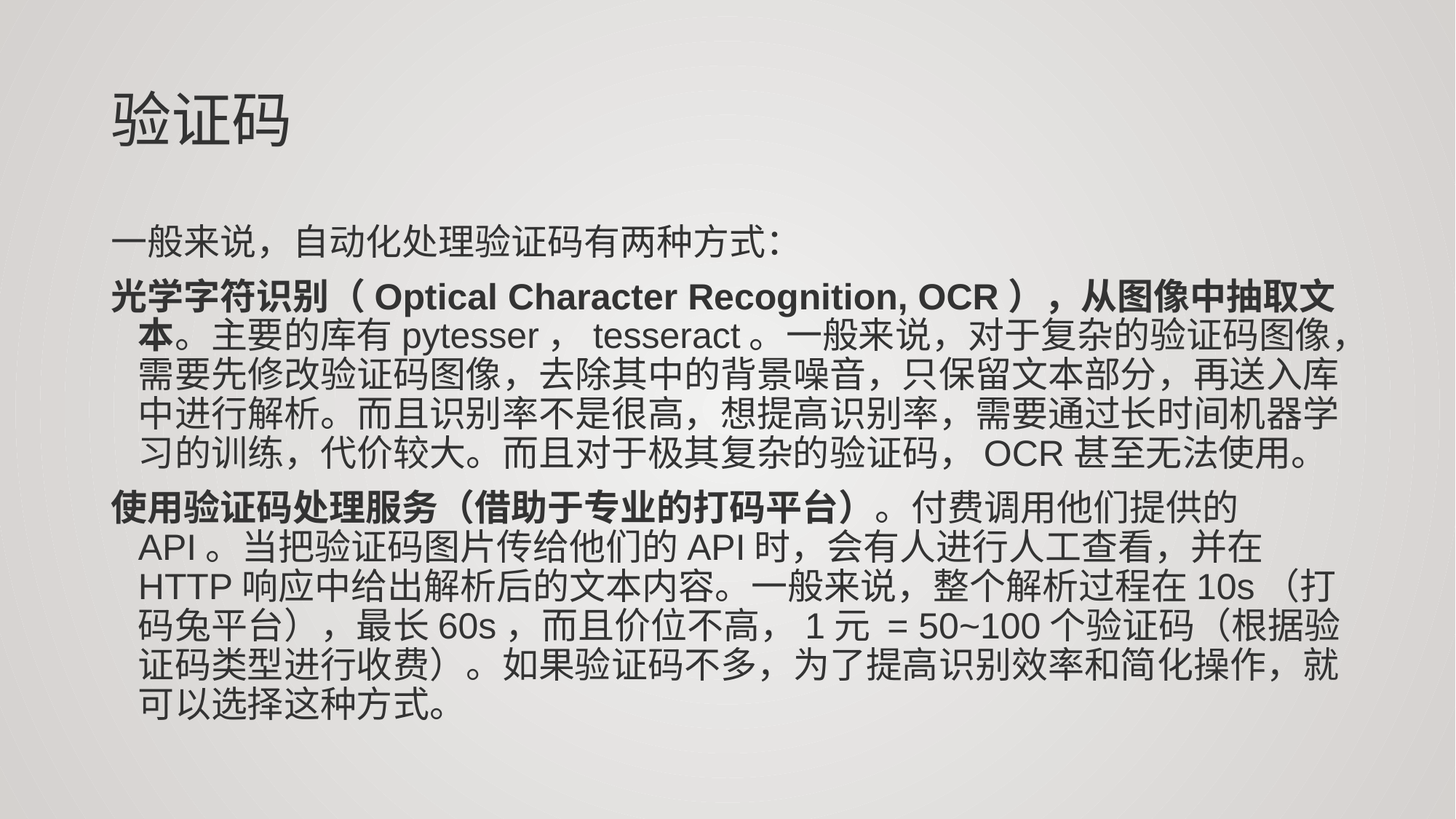

# 验证码
一般来说，自动化处理验证码有两种方式：
光学字符识别（Optical Character Recognition, OCR），从图像中抽取文本。主要的库有pytesser，tesseract。一般来说，对于复杂的验证码图像，需要先修改验证码图像，去除其中的背景噪音，只保留文本部分，再送入库中进行解析。而且识别率不是很高，想提高识别率，需要通过长时间机器学习的训练，代价较大。而且对于极其复杂的验证码，OCR甚至无法使用。
使用验证码处理服务（借助于专业的打码平台）。付费调用他们提供的API。当把验证码图片传给他们的API时，会有人进行人工查看，并在HTTP响应中给出解析后的文本内容。一般来说，整个解析过程在10s（打码兔平台），最长60s，而且价位不高，1元 = 50~100个验证码（根据验证码类型进行收费）。如果验证码不多，为了提高识别效率和简化操作，就可以选择这种方式。